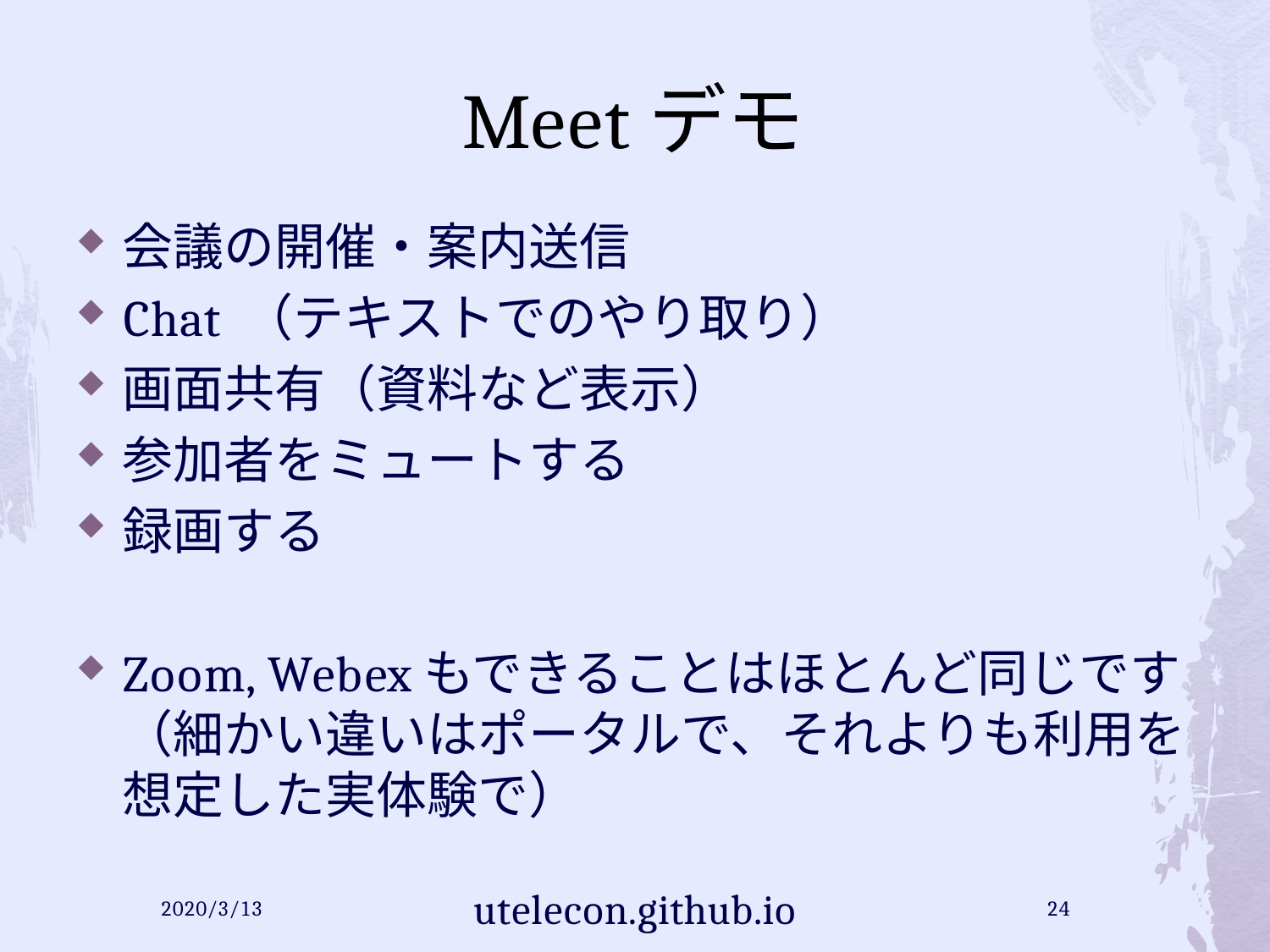

# Meetデモ
会議の開催・案内送信
Chat （テキストでのやり取り）
画面共有（資料など表示）
参加者をミュートする
録画する

Zoom, Webexもできることはほとんど同じです（細かい違いはポータルで、それよりも利用を想定した実体験で）
2020/3/13
utelecon.github.io
24